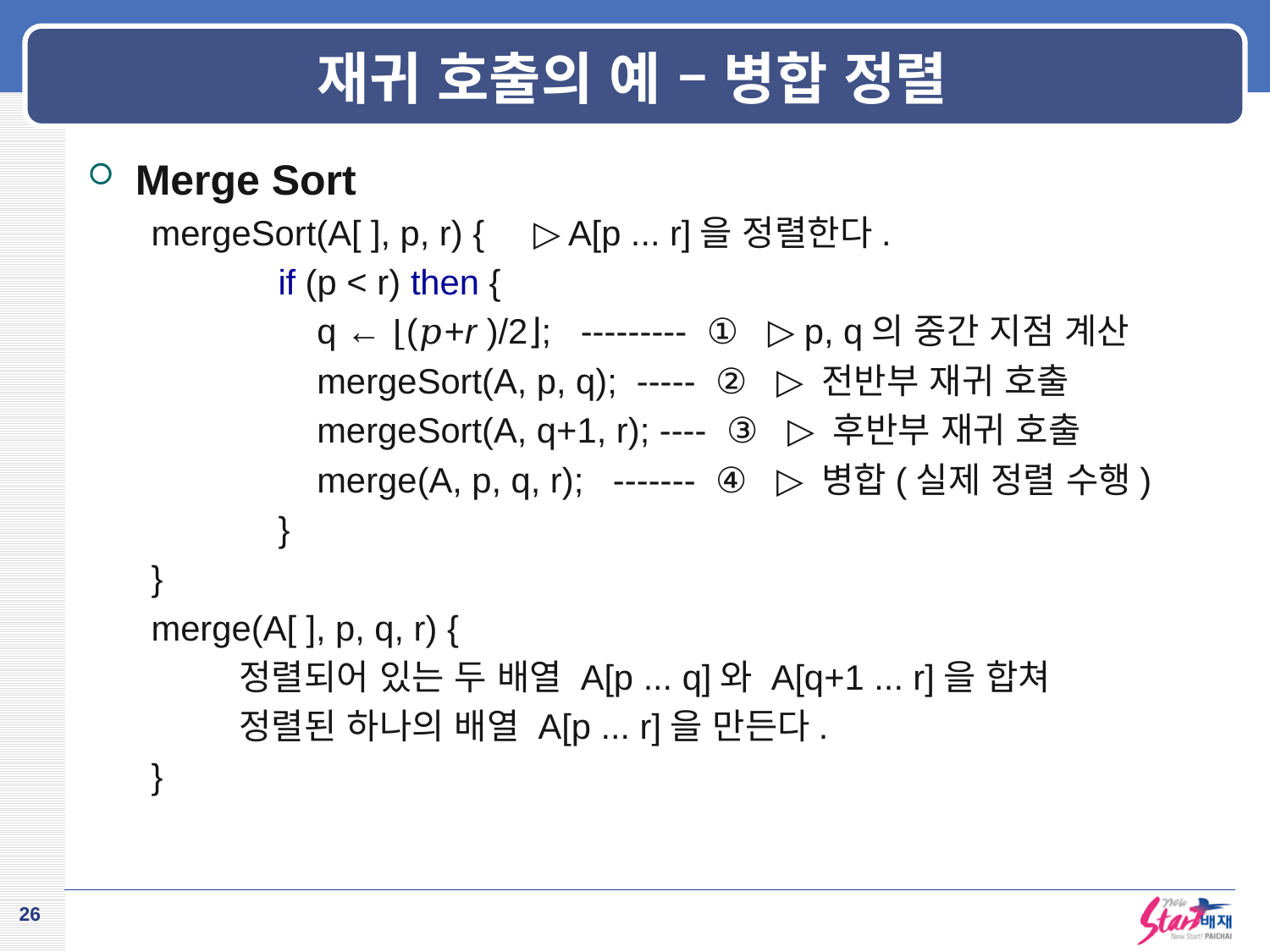

# 재귀 호출의 예 – 병합 정렬
Merge Sort
mergeSort(A[ ], p, r) {     ▷ A[p ... r]을 정렬한다.
	if (p < r) then {
	    q ← ⌊(𝑝+r )/2⌋;   ---------  ①   ▷ p, q의 중간 지점 계산
	    mergeSort(A, p, q);  -----  ②   ▷ 전반부 재귀 호출
	    mergeSort(A, q+1, r); ----  ③   ▷ 후반부 재귀 호출
	    merge(A, p, q, r);   -------  ④   ▷ 병합(실제 정렬 수행)
	}
}
merge(A[ ], p, q, r) {
        정렬되어 있는 두 배열 A[p ... q]와 A[q+1 ... r]을 합쳐
        정렬된 하나의 배열 A[p ... r]을 만든다.
}
26